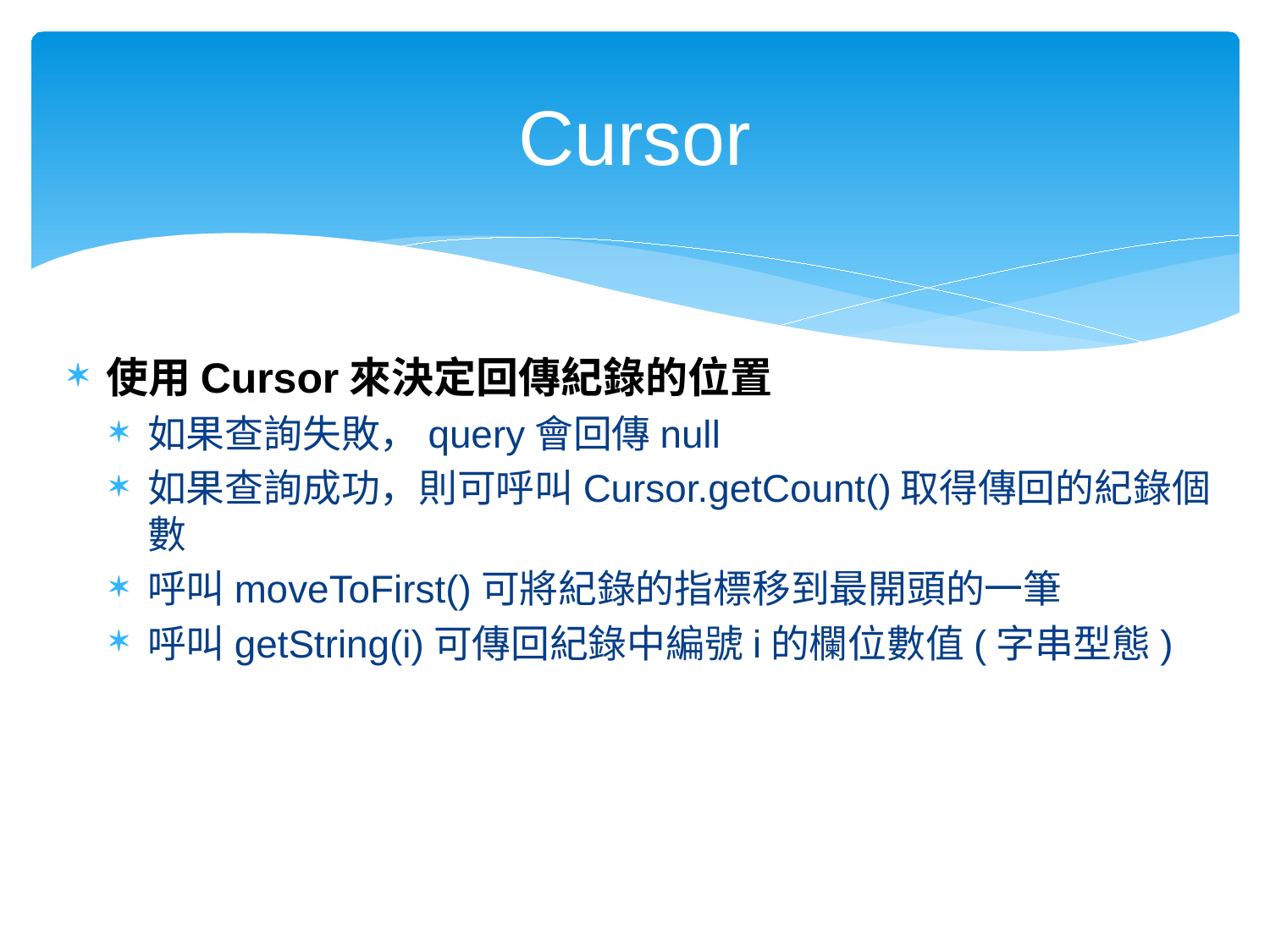

# Cursor
使用Cursor來決定回傳紀錄的位置
如果查詢失敗，query會回傳null
如果查詢成功，則可呼叫Cursor.getCount()取得傳回的紀錄個數
呼叫moveToFirst()可將紀錄的指標移到最開頭的一筆
呼叫getString(i)可傳回紀錄中編號i的欄位數值(字串型態)